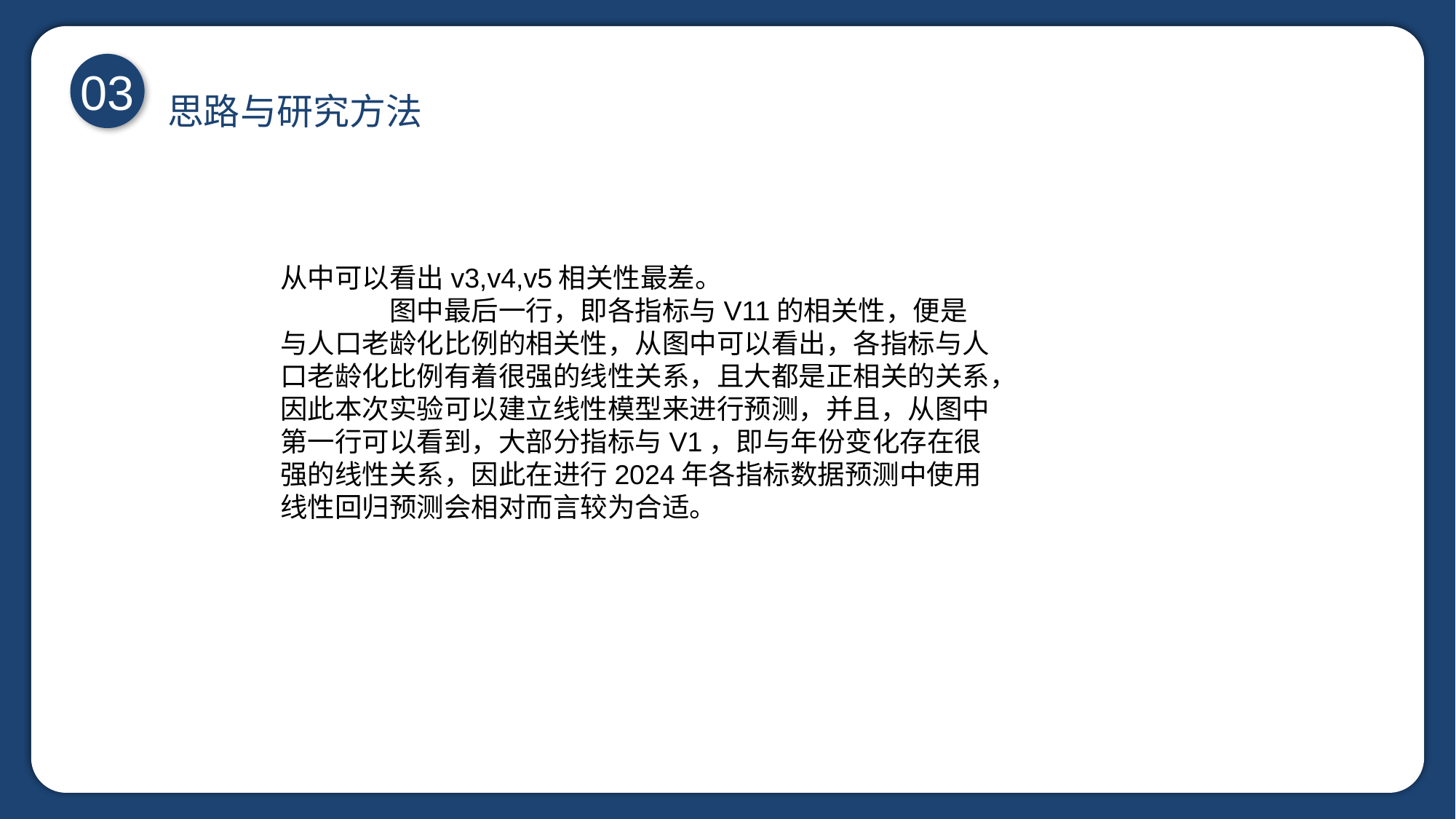

思路与研究方法

03
从中可以看出v3,v4,v5相关性最差。
	图中最后一行，即各指标与V11的相关性，便是与人口老龄化比例的相关性，从图中可以看出，各指标与人口老龄化比例有着很强的线性关系，且大都是正相关的关系，因此本次实验可以建立线性模型来进行预测，并且，从图中第一行可以看到，大部分指标与V1，即与年份变化存在很强的线性关系，因此在进行2024年各指标数据预测中使用线性回归预测会相对而言较为合适。